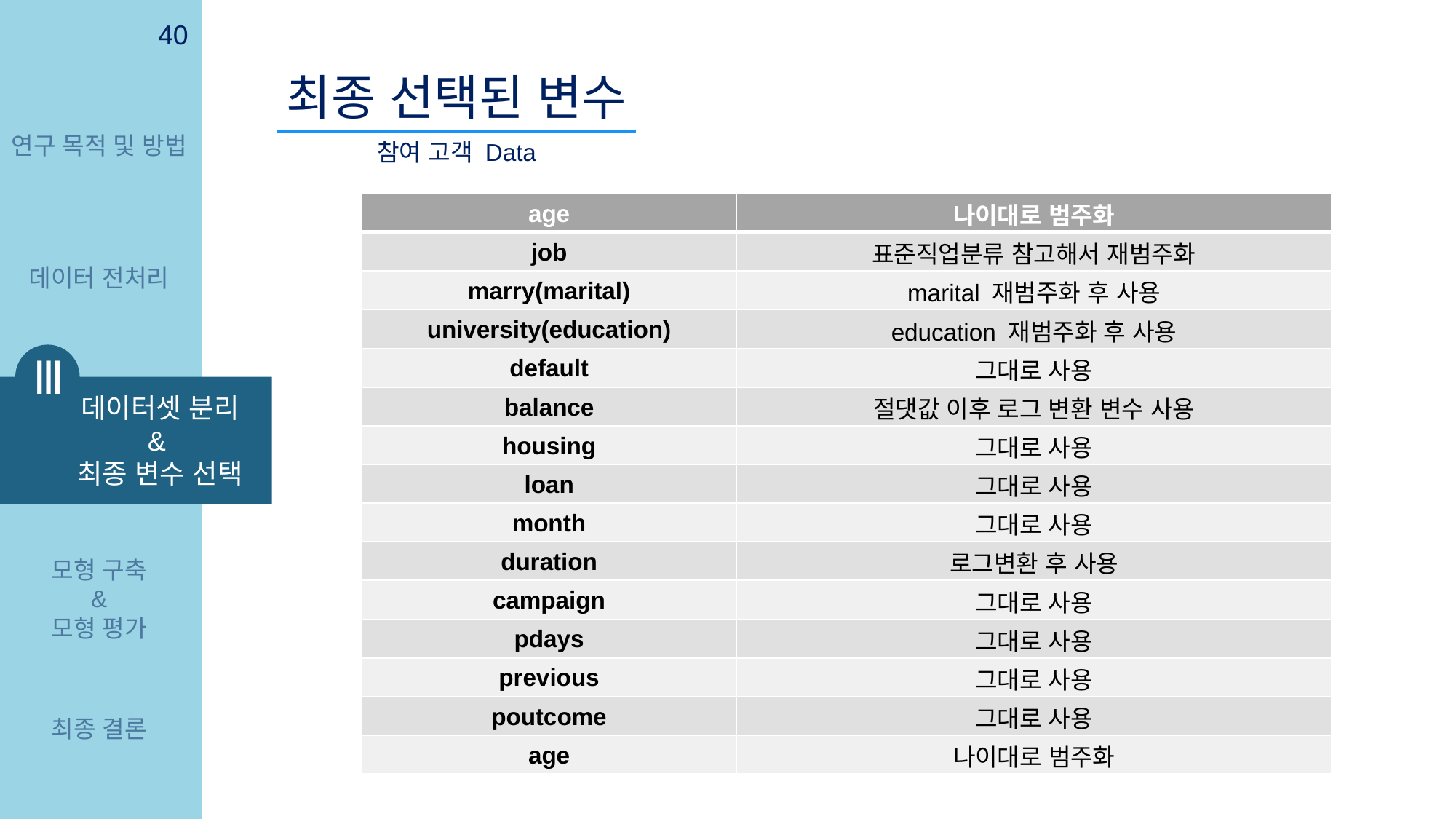

40
최종 선택된 변수
연구 목적 및 방법
참여 고객 Data
| age | 나이대로 범주화 |
| --- | --- |
| job | 표준직업분류 참고해서 재범주화 |
| marry(marital) | marital 재범주화 후 사용 |
| university(education) | education 재범주화 후 사용 |
| default | 그대로 사용 |
| balance | 절댓값 이후 로그 변환 변수 사용 |
| housing | 그대로 사용 |
| loan | 그대로 사용 |
| month | 그대로 사용 |
| duration | 로그변환 후 사용 |
| campaign | 그대로 사용 |
| pdays | 그대로 사용 |
| previous | 그대로 사용 |
| poutcome | 그대로 사용 |
| age | 나이대로 범주화 |
데이터 전처리
Ⅲ

      데이터셋 분리
      &
      최종 변수 선택
모형 구축
&
모형 평가
최종 결론